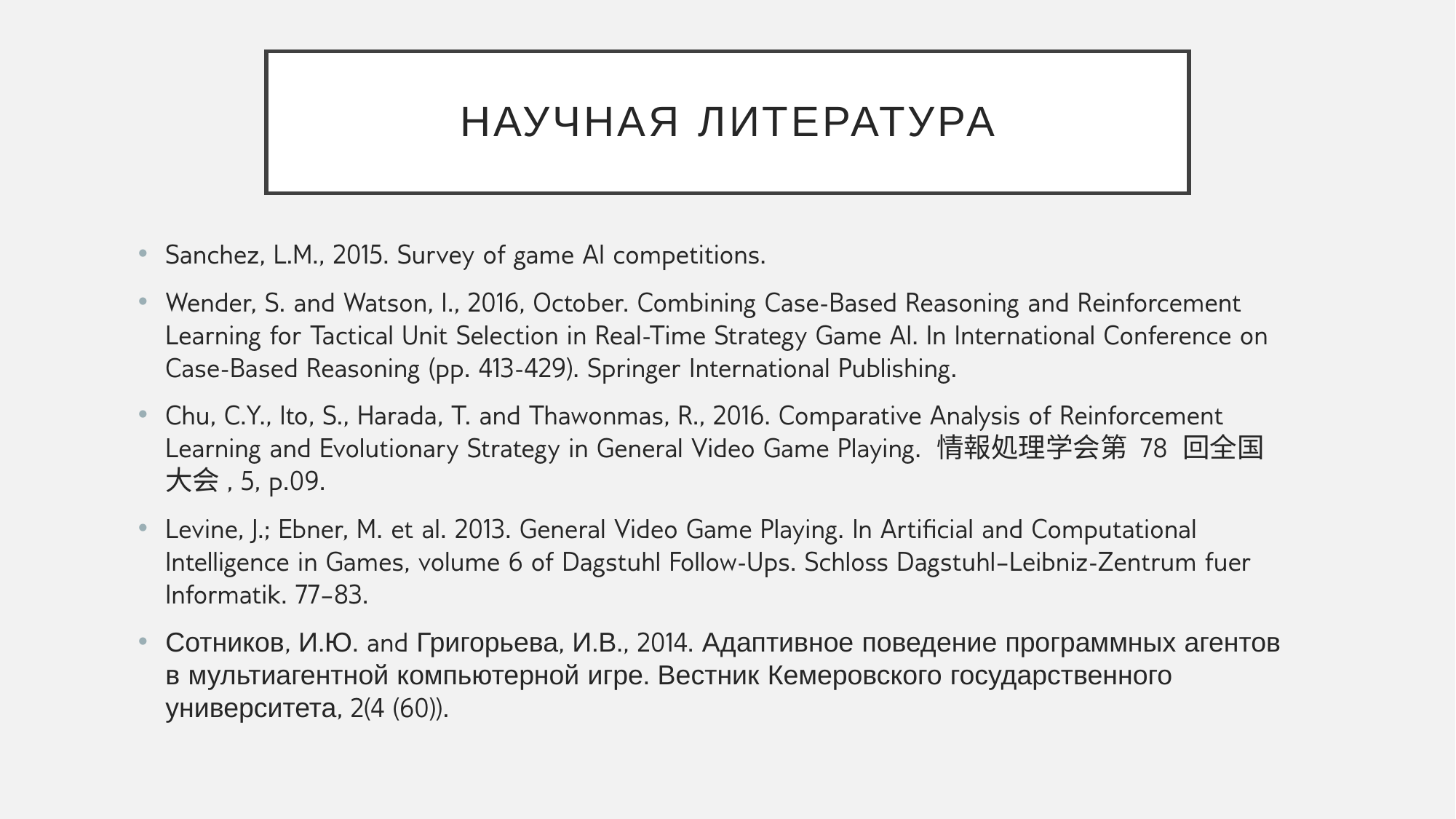

# Научная литература
Sanchez, L.M., 2015. Survey of game AI competitions.
Wender, S. and Watson, I., 2016, October. Combining Case-Based Reasoning and Reinforcement Learning for Tactical Unit Selection in Real-Time Strategy Game AI. In International Conference on Case-Based Reasoning (pp. 413-429). Springer International Publishing.
Chu, C.Y., Ito, S., Harada, T. and Thawonmas, R., 2016. Comparative Analysis of Reinforcement Learning and Evolutionary Strategy in General Video Game Playing. 情報処理学会第 78 回全国大会, 5, p.09.
Levine, J.; Ebner, M. et al. 2013. General Video Game Playing. In Artificial and Computational Intelligence in Games, volume 6 of Dagstuhl Follow-Ups. Schloss Dagstuhl–Leibniz-Zentrum fuer Informatik. 77–83.
Сотников, И.Ю. and Григорьева, И.В., 2014. Адаптивное поведение программных агентов в мультиагентной компьютерной игре. Вестник Кемеровского государственного университета, 2(4 (60)).